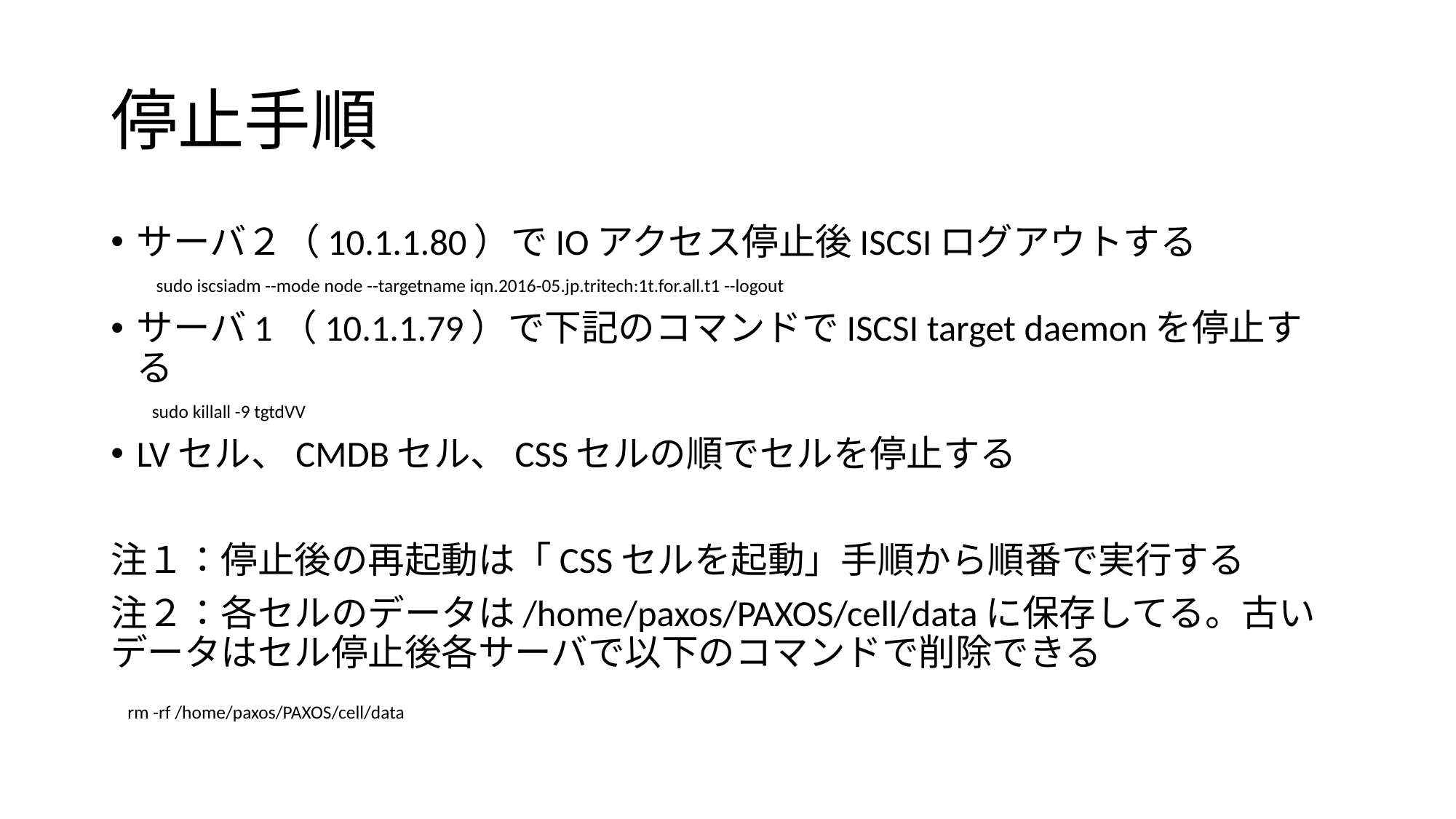

# 停止手順
サーバ２（10.1.1.80）でIOアクセス停止後ISCSIログアウトする
　　 sudo iscsiadm --mode node --targetname iqn.2016-05.jp.tritech:1t.for.all.t1 --logout
サーバ1（10.1.1.79）で下記のコマンドでISCSI target daemonを停止する
　　sudo killall -9 tgtdVV
LVセル、CMDBセル、CSSセルの順でセルを停止する

注１：停止後の再起動は「CSSセルを起動」手順から順番で実行する
注２：各セルのデータは/home/paxos/PAXOS/cell/dataに保存してる。古いデータはセル停止後各サーバで以下のコマンドで削除できる
  rm -rf /home/paxos/PAXOS/cell/data